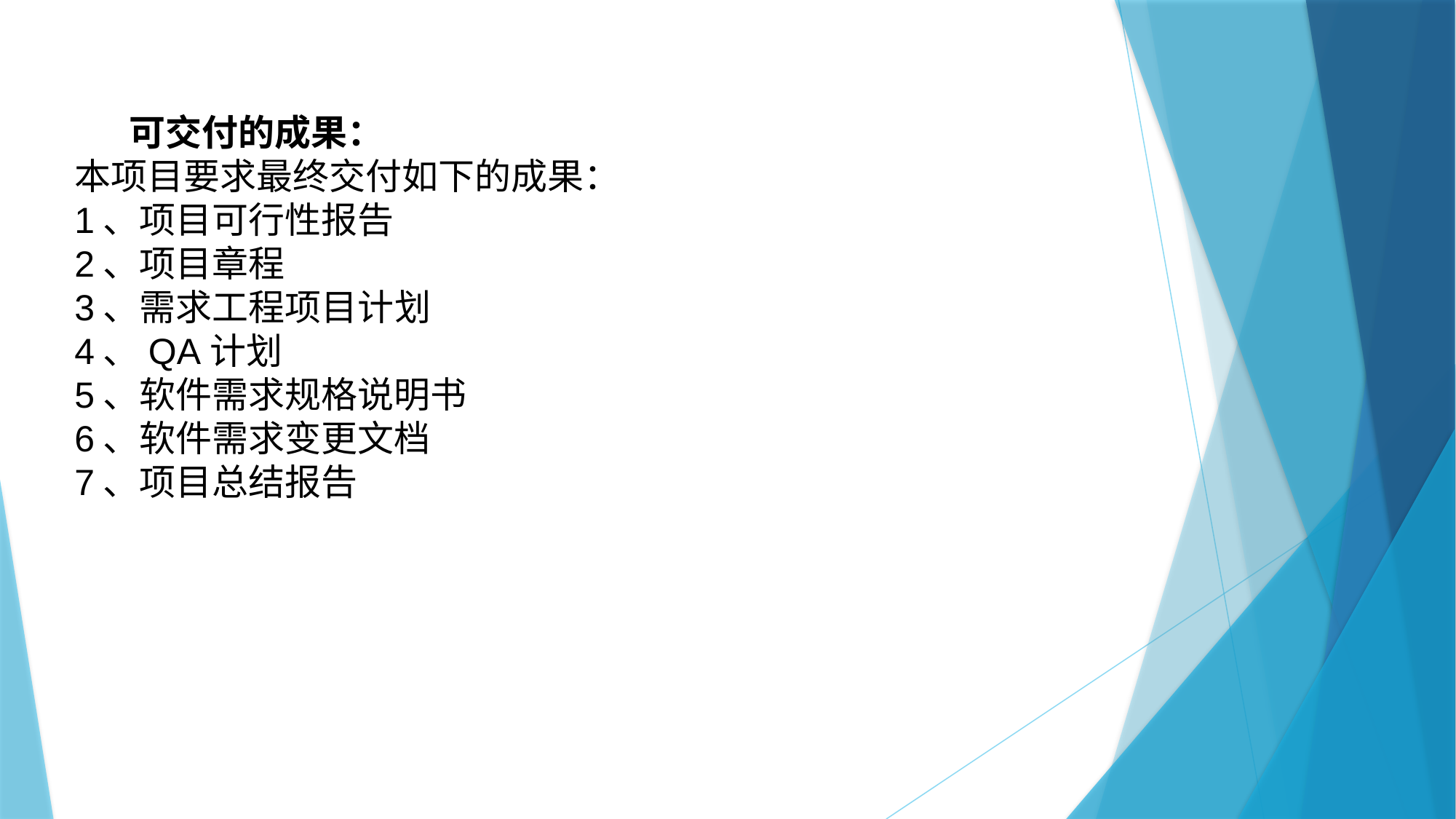

可交付的成果：
本项目要求最终交付如下的成果：
1、项目可行性报告
2、项目章程
3、需求工程项目计划
4、QA计划
5、软件需求规格说明书
6、软件需求变更文档
7、项目总结报告